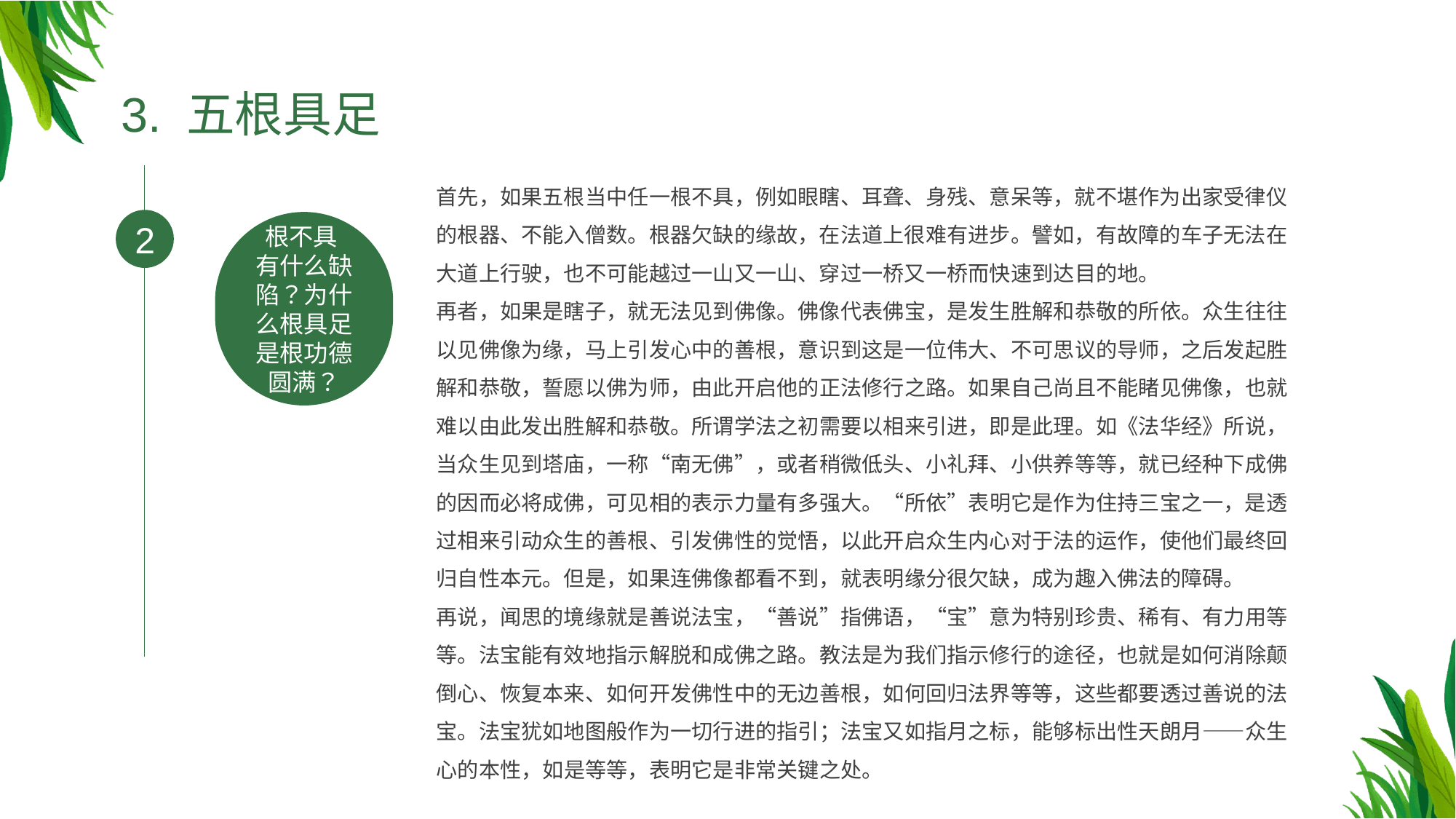

3. 五根具足
首先，如果五根当中任一根不具，例如眼瞎、耳聋、身残、意呆等，就不堪作为出家受律仪的根器、不能入僧数。根器欠缺的缘故，在法道上很难有进步。譬如，有故障的车子无法在大道上行驶，也不可能越过一山又一山、穿过一桥又一桥而快速到达目的地。
再者，如果是瞎子，就无法见到佛像。佛像代表佛宝，是发生胜解和恭敬的所依。众生往往以见佛像为缘，马上引发心中的善根，意识到这是一位伟大、不可思议的导师，之后发起胜解和恭敬，誓愿以佛为师，由此开启他的正法修行之路。如果自己尚且不能睹见佛像，也就难以由此发出胜解和恭敬。所谓学法之初需要以相来引进，即是此理。如《法华经》所说，当众生见到塔庙，一称“南无佛”，或者稍微低头、小礼拜、小供养等等，就已经种下成佛的因而必将成佛，可见相的表示力量有多强大。“所依”表明它是作为住持三宝之一，是透过相来引动众生的善根、引发佛性的觉悟，以此开启众生内心对于法的运作，使他们最终回归自性本元。但是，如果连佛像都看不到，就表明缘分很欠缺，成为趣入佛法的障碍。
再说，闻思的境缘就是善说法宝，“善说”指佛语，“宝”意为特别珍贵、稀有、有力用等等。法宝能有效地指示解脱和成佛之路。教法是为我们指示修行的途径，也就是如何消除颠倒心、恢复本来、如何开发佛性中的无边善根，如何回归法界等等，这些都要透过善说的法宝。法宝犹如地图般作为一切行进的指引；法宝又如指月之标，能够标出性天朗月——众生心的本性，如是等等，表明它是非常关键之处。
2
根不具  有什么缺陷？为什么根具足是根功德圆满？